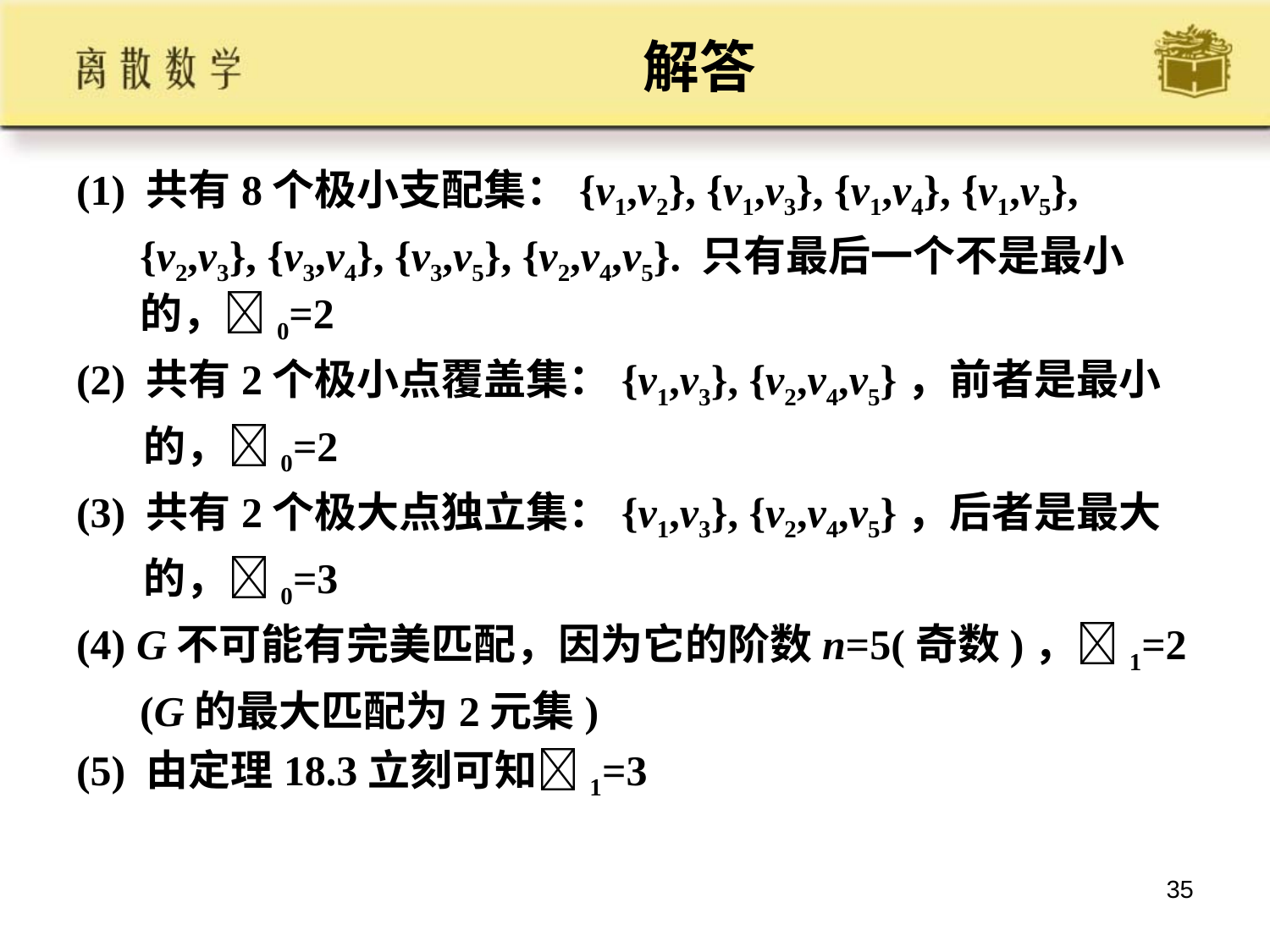

# 解答
(1) 共有8个极小支配集：{v1,v2}, {v1,v3}, {v1,v4}, {v1,v5},
      {v2,v3}, {v3,v4}, {v3,v5}, {v2,v4,v5}. 只有最后一个不是最小的，γ0=2
(2) 共有2个极小点覆盖集：{v1,v3}, {v2,v4,v5}，前者是最小
      的，α0=2
(3) 共有2个极大点独立集：{v1,v3}, {v2,v4,v5}，后者是最大
      的，β0=3
(4) G不可能有完美匹配，因为它的阶数n=5(奇数)，β1=2
      (G的最大匹配为2元集)
(5) 由定理18.3立刻可知α1=3
35